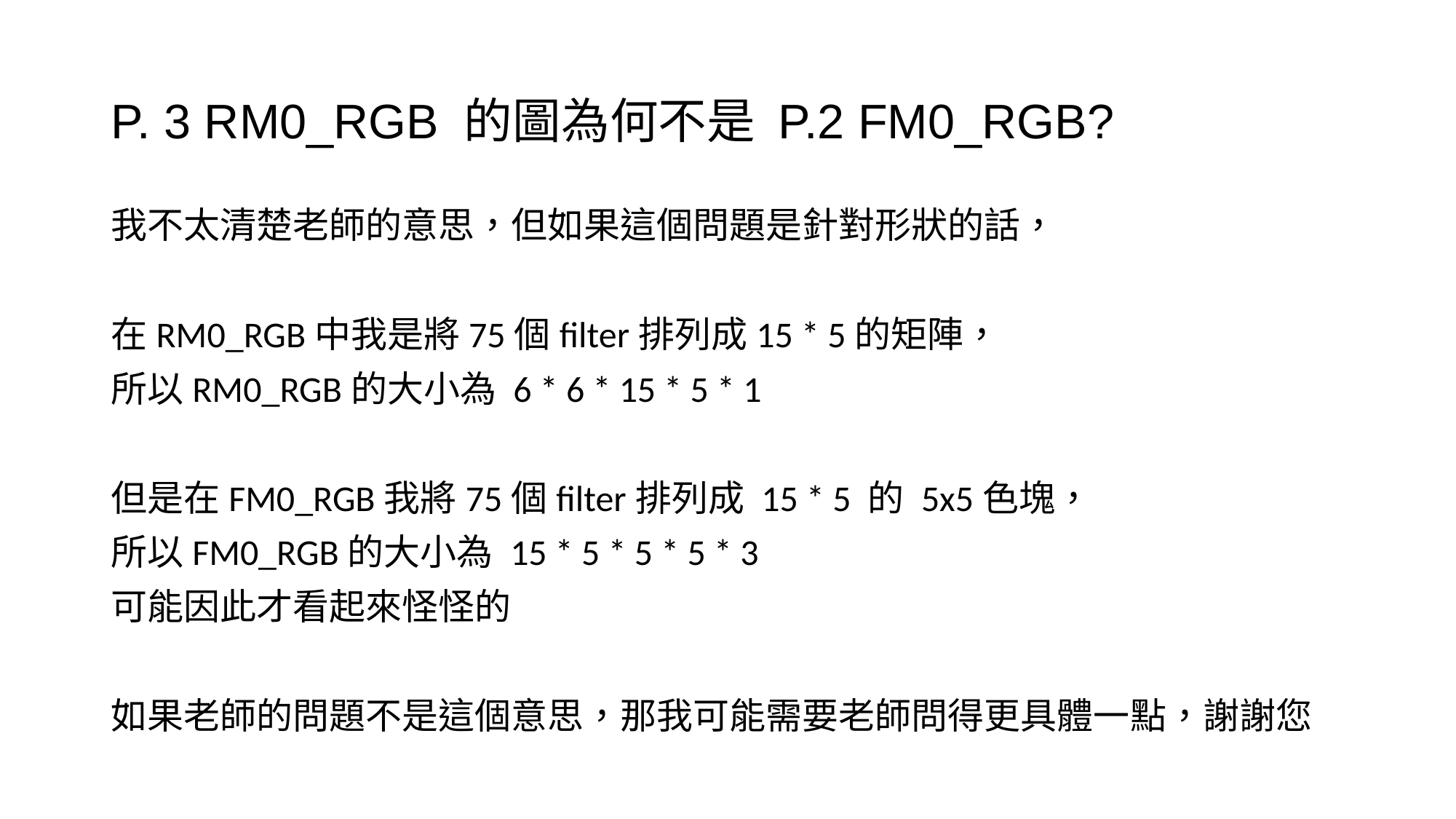

# P. 3 RM0_RGB 的圖為何不是 P.2 FM0_RGB?
我不太清楚老師的意思，但如果這個問題是針對形狀的話，

在RM0_RGB中我是將75個filter排列成15 * 5的矩陣，
所以RM0_RGB的大小為 6 * 6 * 15 * 5 * 1

但是在FM0_RGB我將75個filter排列成 15 * 5 的 5x5色塊，
所以FM0_RGB的大小為 15 * 5 * 5 * 5 * 3
可能因此才看起來怪怪的

如果老師的問題不是這個意思，那我可能需要老師問得更具體一點，謝謝您